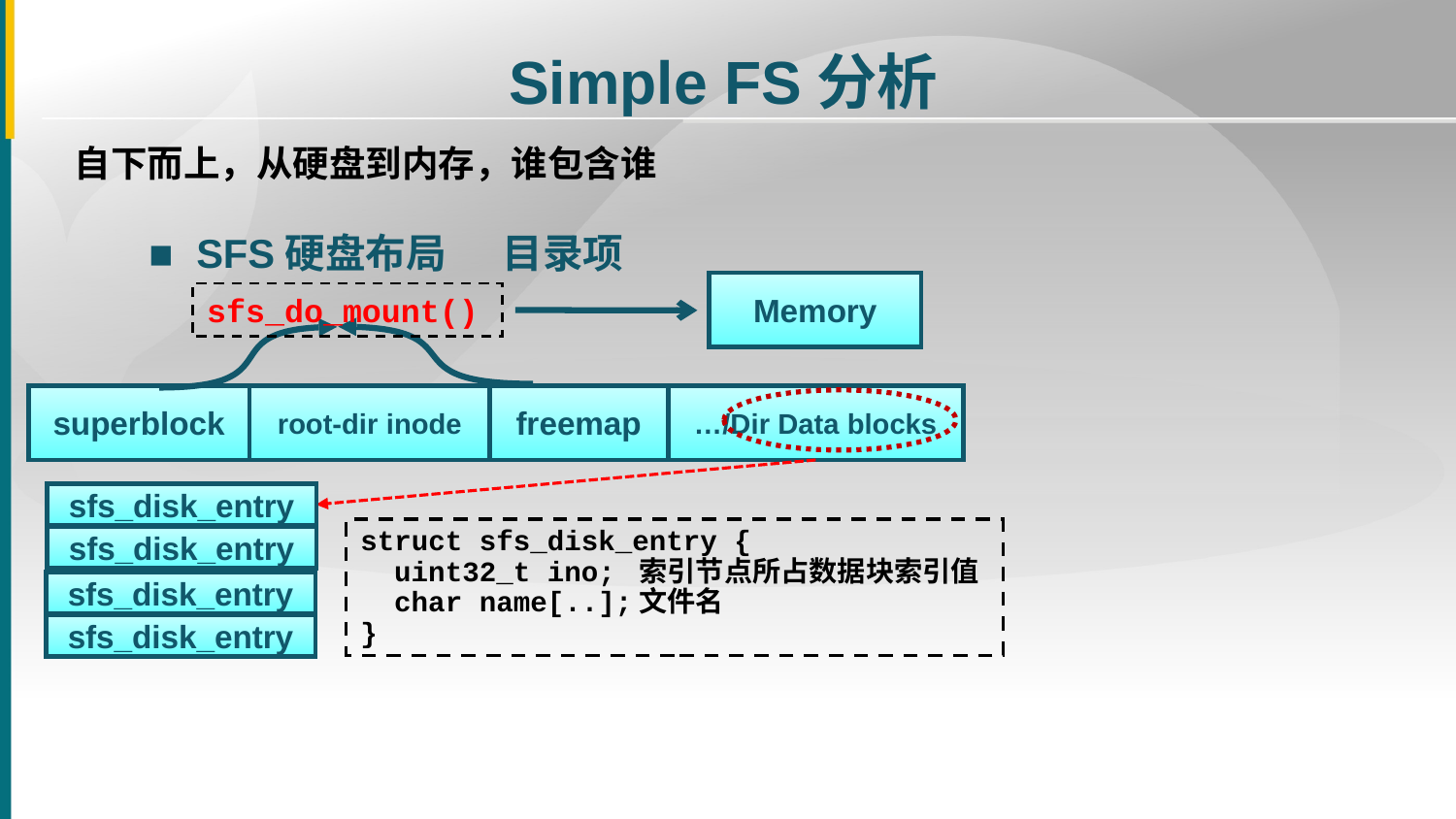

Simple FS分析
自下而上，从硬盘到内存，谁包含谁
■
SFS硬盘布局      目录项
Memory
sfs_do_mount()
superblock
root-dir inode
freemap
…/Dir Data blocks

sfs_disk_entry
struct sfs_disk_entry {
  uint32_t ino; 索引节点所占数据块索引值
  char name[..];文件名
}
sfs_disk_entry
sfs_disk_entry
sfs_disk_entry